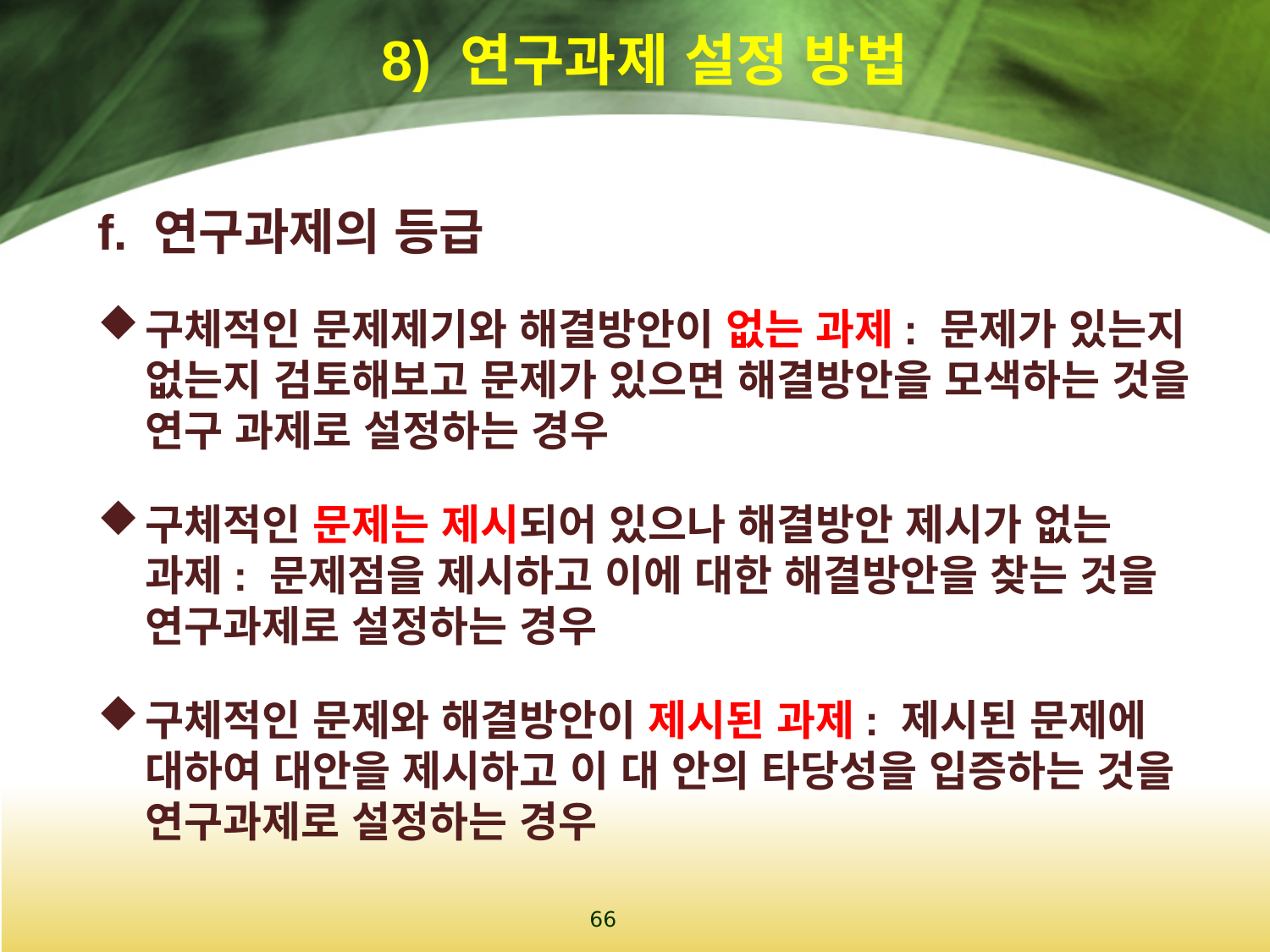

# 8) 연구과제 설정 방법
f. 연구과제의 등급

구체적인 문제제기와 해결방안이 없는 과제: 문제가 있는지 없는지 검토해보고 문제가 있으면 해결방안을 모색하는 것을 연구 과제로 설정하는 경우

구체적인 문제는 제시되어 있으나 해결방안 제시가 없는 과제: 문제점을 제시하고 이에 대한 해결방안을 찾는 것을 연구과제로 설정하는 경우

구체적인 문제와 해결방안이 제시된 과제: 제시된 문제에 대하여 대안을 제시하고 이 대 안의 타당성을 입증하는 것을 연구과제로 설정하는 경우

66